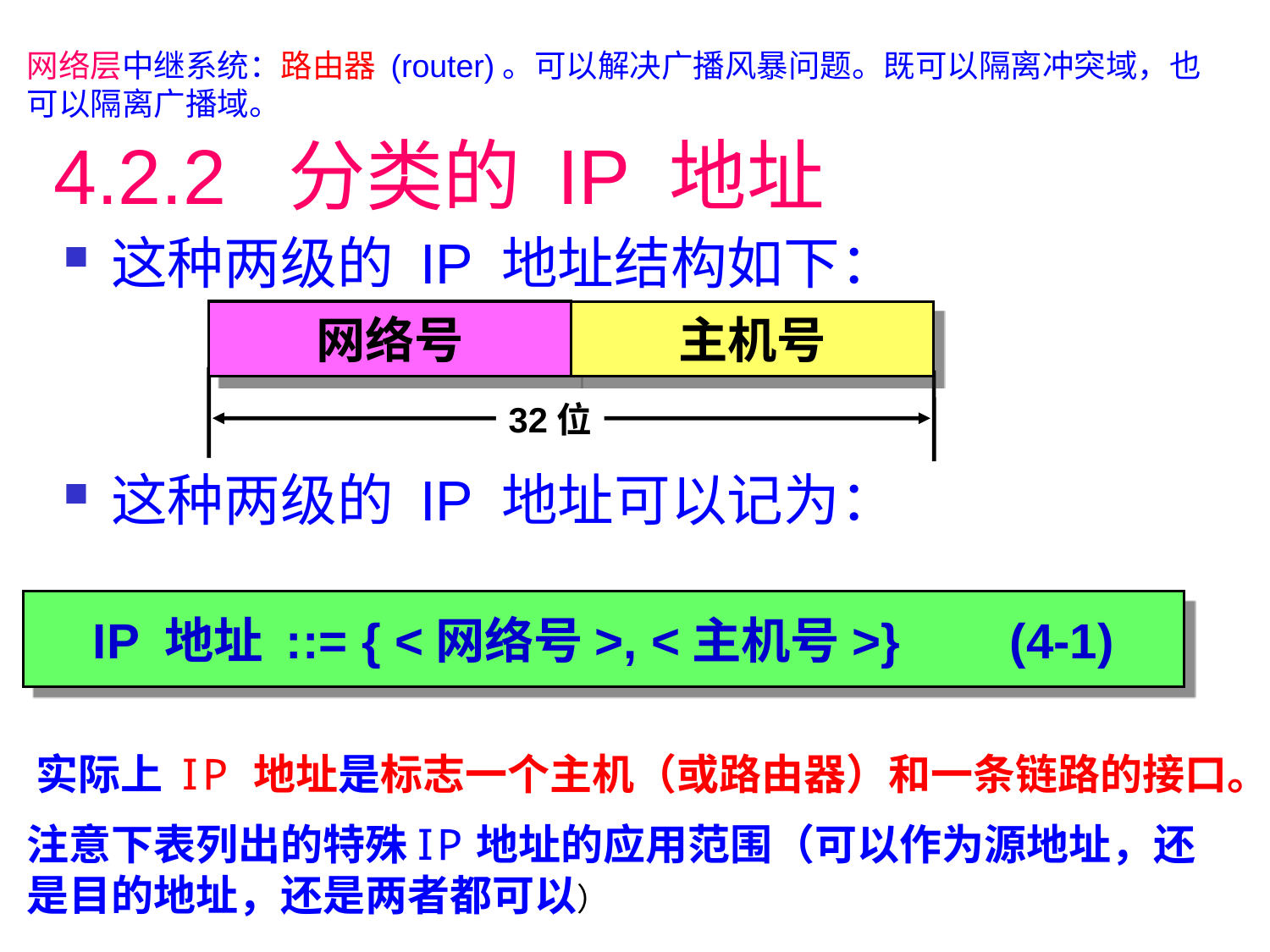

网络层中继系统：路由器 (router)。可以解决广播风暴问题。既可以隔离冲突域，也可以隔离广播域。
# 4.2.2  分类的 IP 地址
这种两级的 IP 地址结构如下：

这种两级的 IP 地址可以记为：
网络号
主机号

32位

IP 地址 ::= { <网络号>, <主机号>}        (4-1)
实际上 IP 地址是标志一个主机（或路由器）和一条链路的接口。
注意下表列出的特殊IP地址的应用范围（可以作为源地址，还是目的地址，还是两者都可以）